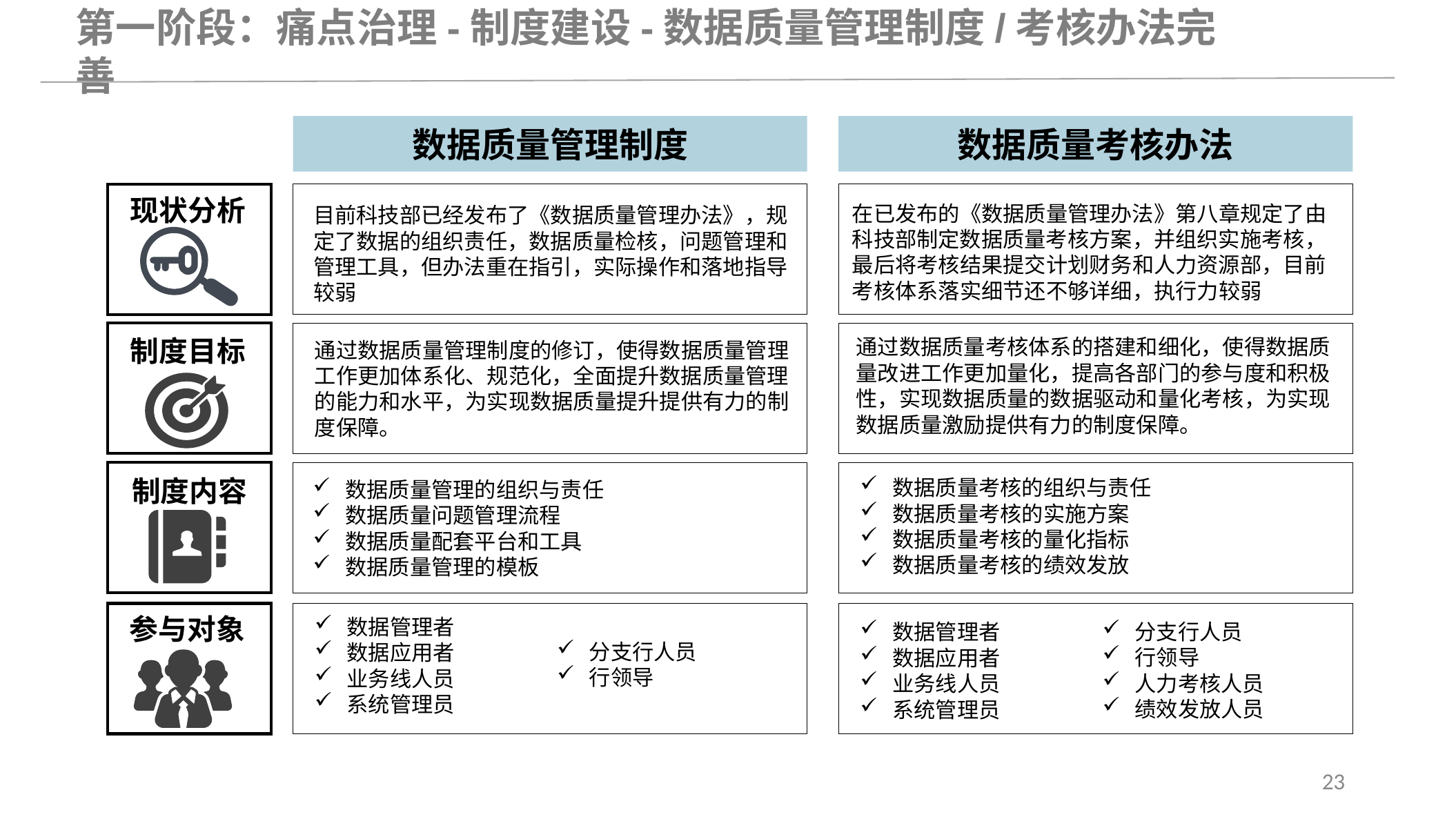

第一阶段：痛点治理-制度建设-数据质量管理制度/考核办法完善

数据质量管理制度
数据质量考核办法

现状分析

制度目标

制度内容

参与对象
在已发布的《数据质量管理办法》第八章规定了由科技部制定数据质量考核方案，并组织实施考核，最后将考核结果提交计划财务和人力资源部，目前考核体系落实细节还不够详细，执行力较弱
目前科技部已经发布了《数据质量管理办法》，规定了数据的组织责任，数据质量检核，问题管理和管理工具，但办法重在指引，实际操作和落地指导较弱

通过数据质量考核体系的搭建和细化，使得数据质量改进工作更加量化，提高各部门的参与度和积极性，实现数据质量的数据驱动和量化考核，为实现数据质量激励提供有力的制度保障。
通过数据质量管理制度的修订，使得数据质量管理工作更加体系化、规范化，全面提升数据质量管理的能力和水平，为实现数据质量提升提供有力的制度保障。

数据质量考核的组织与责任
数据质量考核的实施方案
数据质量考核的量化指标
数据质量考核的绩效发放
数据质量管理的组织与责任
数据质量问题管理流程
数据质量配套平台和工具
数据质量管理的模板

数据管理者
数据应用者
业务线人员
系统管理员
分支行人员
行领导
人力考核人员
绩效发放人员
数据管理者
数据应用者
业务线人员
系统管理员
分支行人员
行领导

23